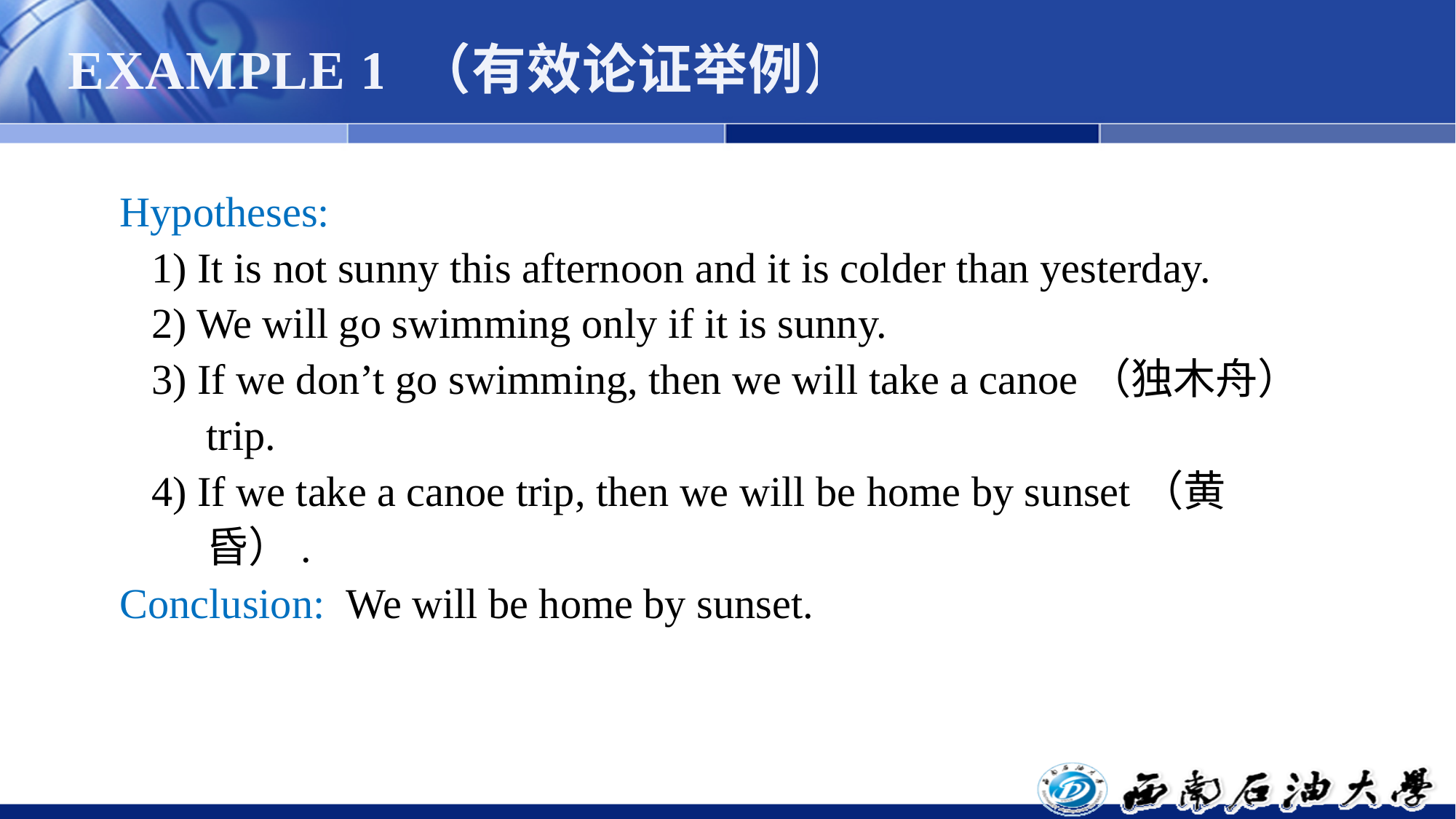

# EXAMPLE 1 （有效论证举例）
Hypotheses:
   1) It is not sunny this afternoon and it is colder than yesterday.
   2) We will go swimming only if it is sunny.
   3) If we don’t go swimming, then we will take a canoe（独木舟） trip.
   4) If we take a canoe trip, then we will be home by sunset（黄昏）.
Conclusion:  We will be home by sunset.